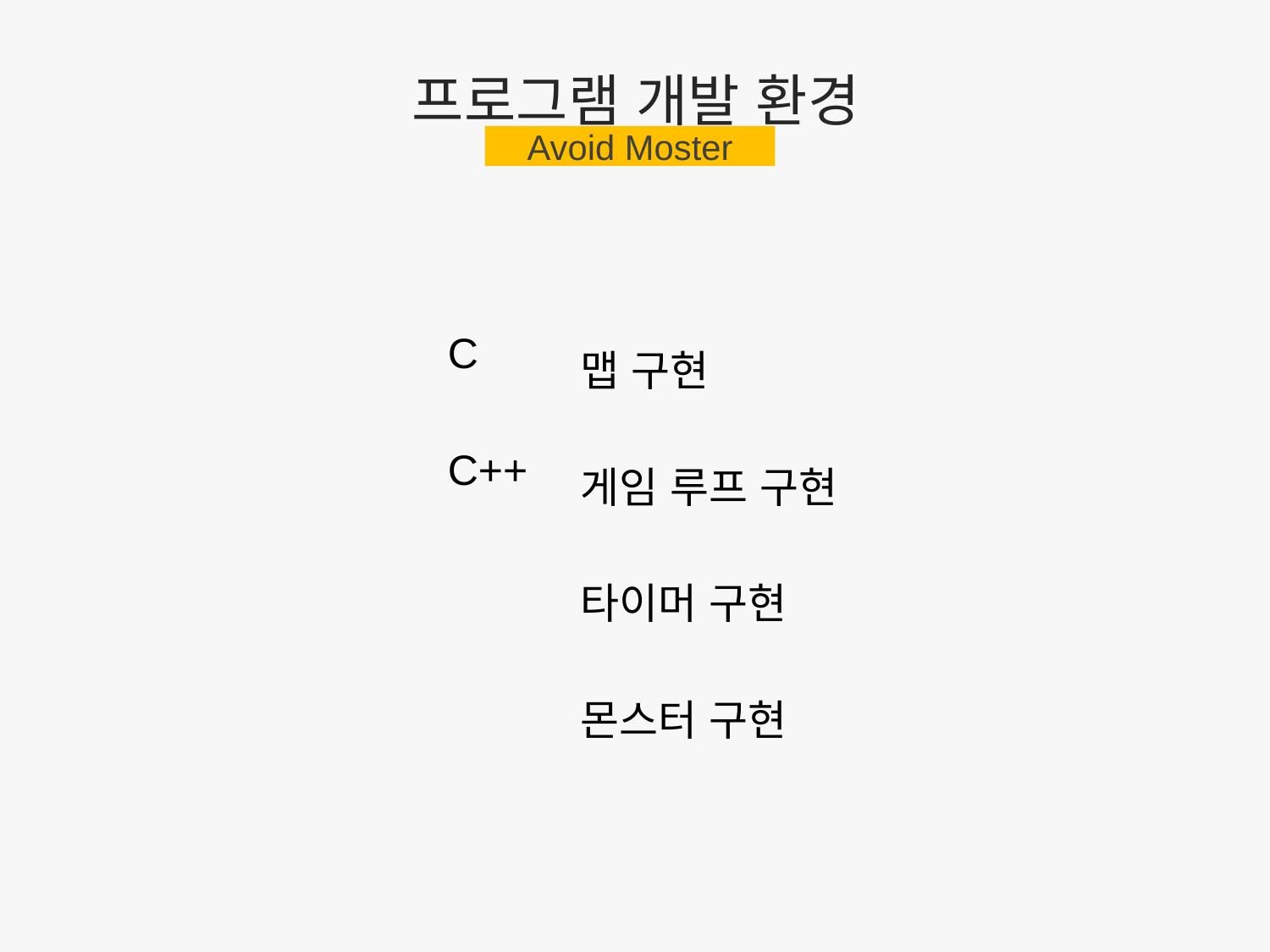

# 프로그램 개발 환경
Avoid Moster
| C | 맵 구현 |
| --- | --- |
| C++ | 게임 루프 구현 |
|  | 타이머 구현 |
|  | 몬스터 구현 |